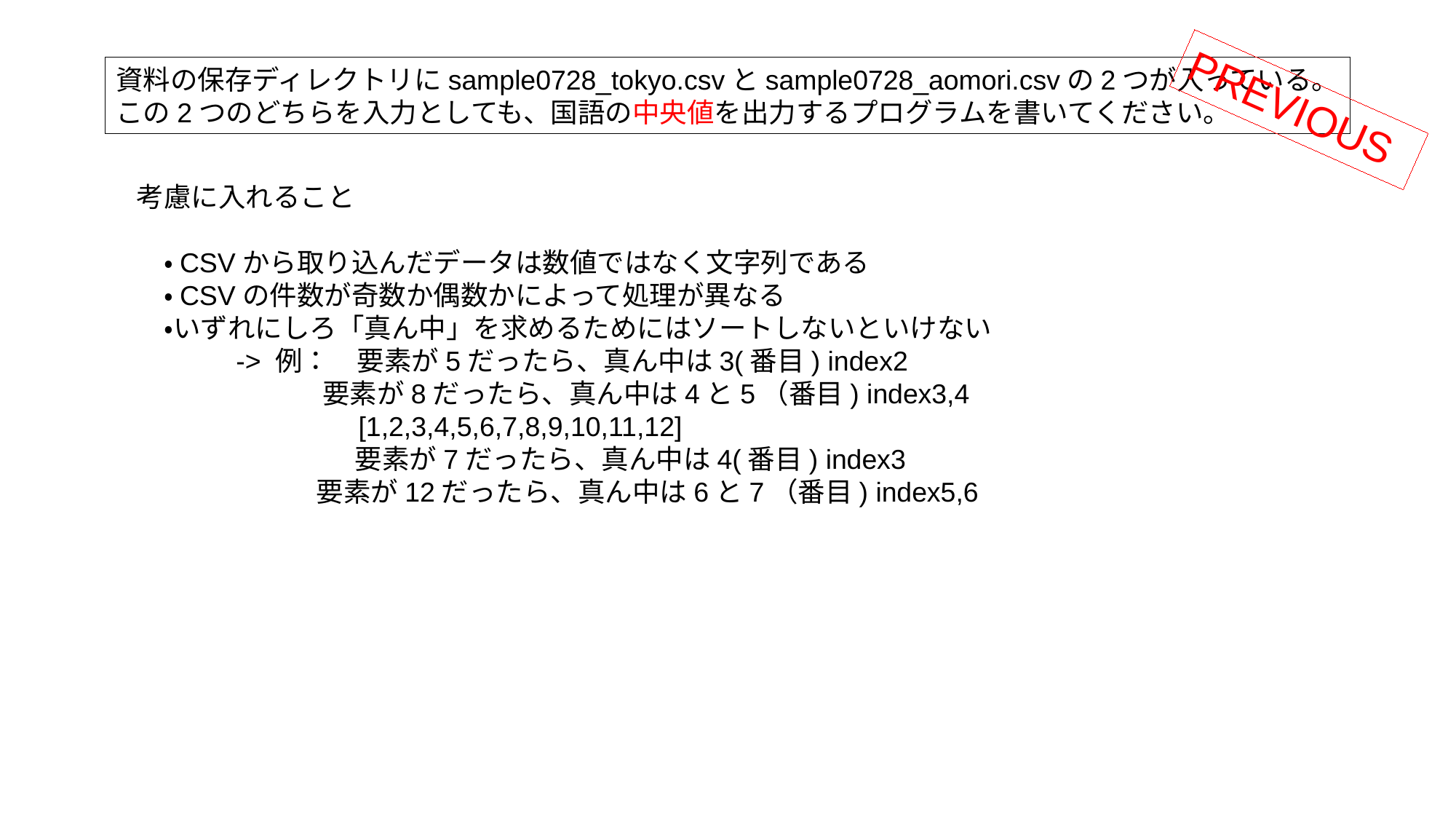

資料の保存ディレクトリにsample0728_tokyo.csvとsample0728_aomori.csvの2つが入っている。
この2つのどちらを入力としても、国語の中央値を出力するプログラムを書いてください。
PREVIOUS
考慮に入れること

　・CSVから取り込んだデータは数値ではなく文字列である
　・CSVの件数が奇数か偶数かによって処理が異なる
　・いずれにしろ「真ん中」を求めるためにはソートしないといけない
             -> 例：　要素が5だったら、真ん中は3(番目) index2
                             要素が8だったら、真ん中は4と5（番目) index3,4
                             [1,2,3,4,5,6,7,8,9,10,11,12]
　　　　　　　　要素が7だったら、真ん中は4(番目) index3
                            要素が12だったら、真ん中は6と7（番目) index5,6